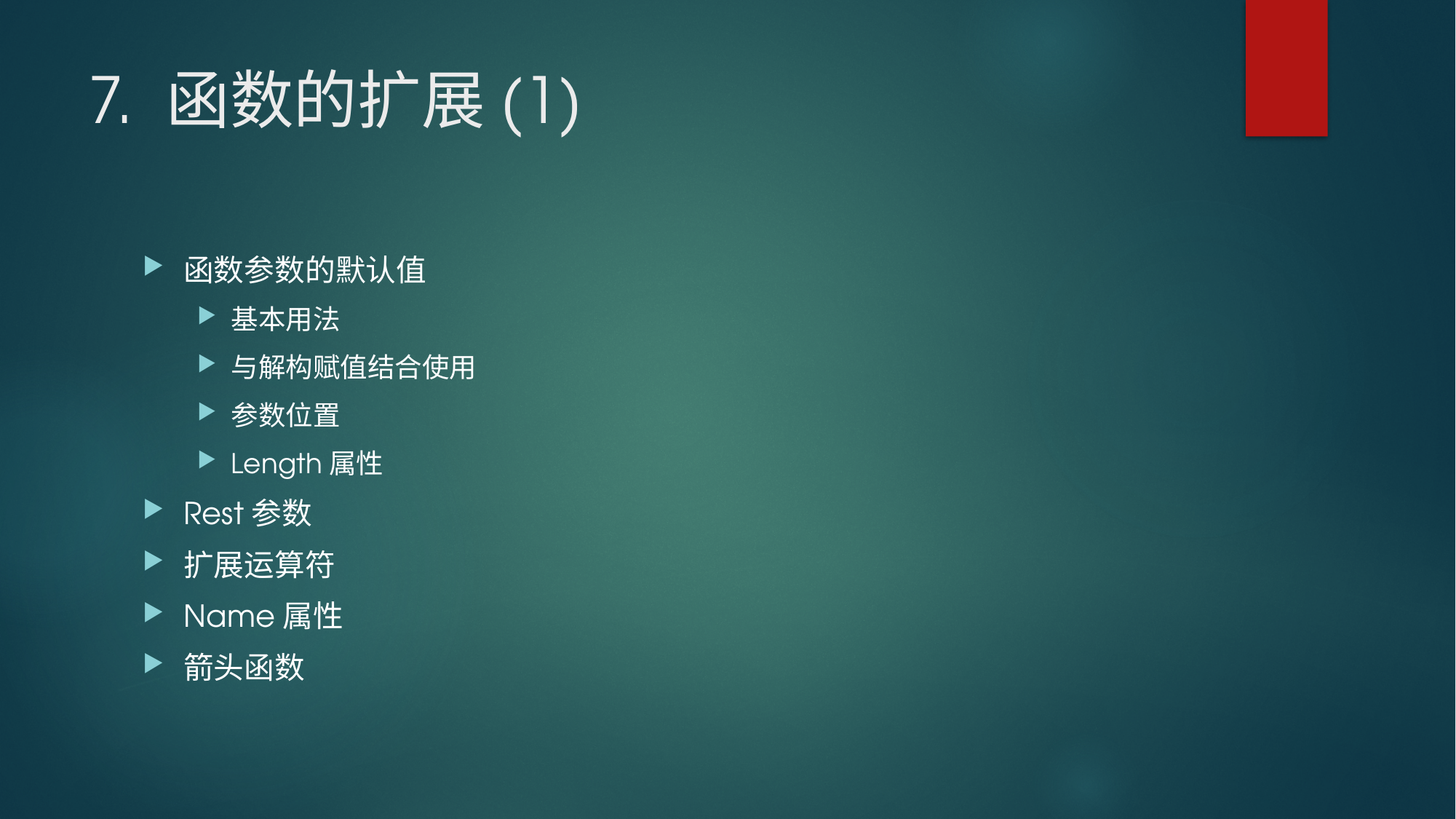

# 7. 函数的扩展(1)
函数参数的默认值
基本用法
与解构赋值结合使用
参数位置
Length属性
Rest参数
扩展运算符
Name属性
箭头函数